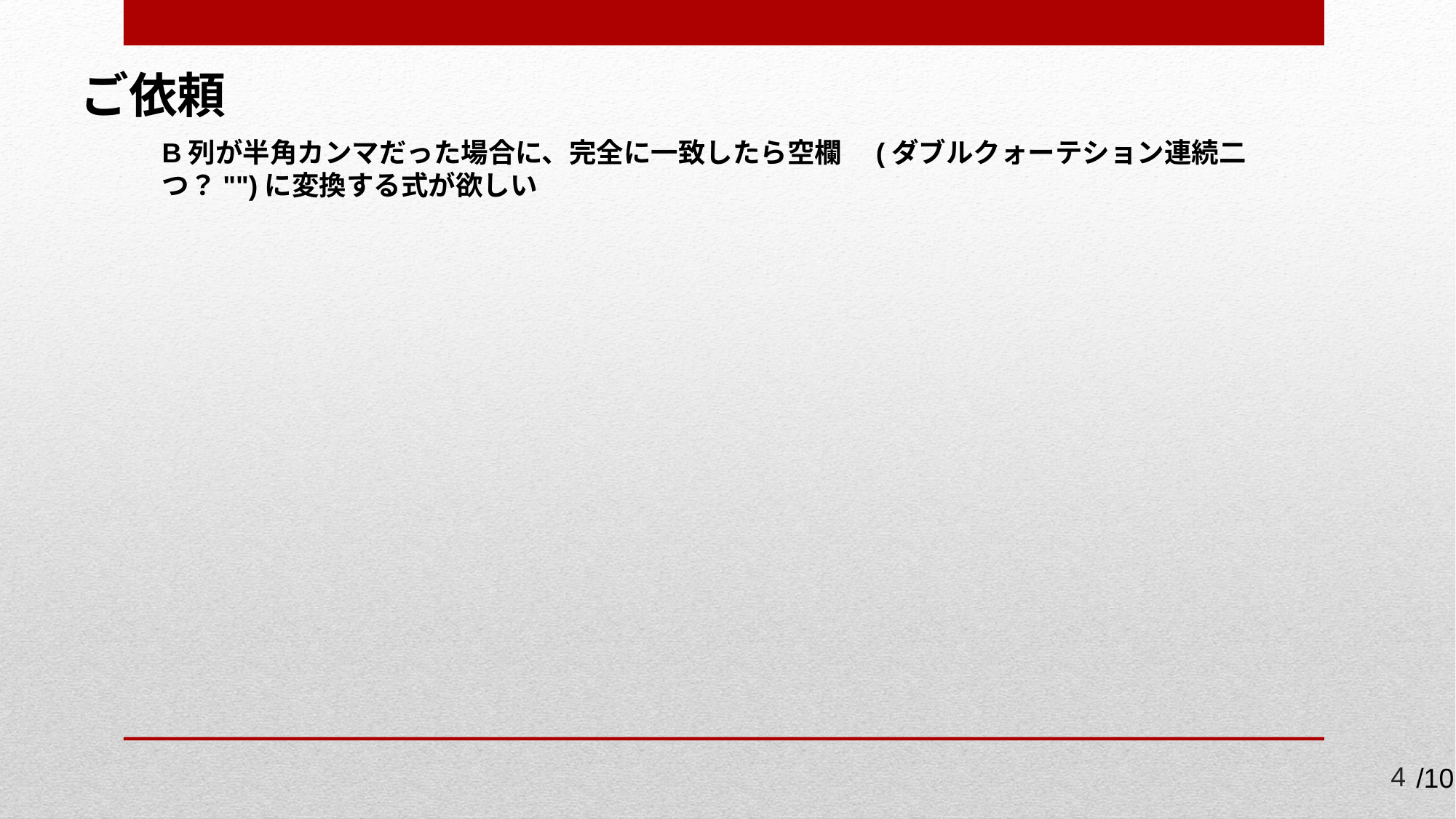

ご依頼
B列が半角カンマだった場合に、完全に一致したら空欄　(ダブルクォーテション連続二つ？"")に変換する式が欲しい
4